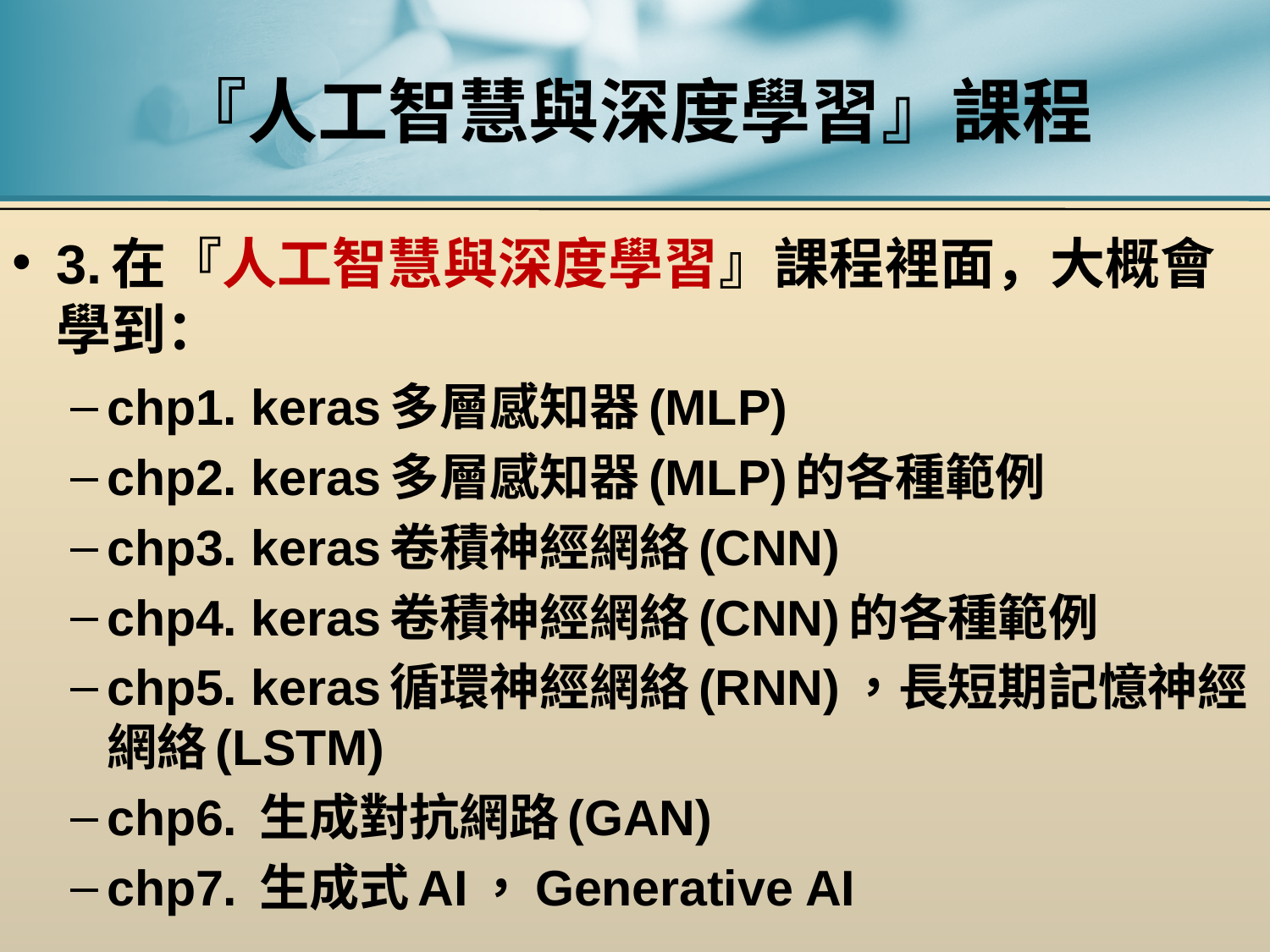

# 『人工智慧與深度學習』課程
3.在『人工智慧與深度學習』課程裡面，大概會學到：
chp1. keras多層感知器(MLP)
chp2. keras多層感知器(MLP)的各種範例
chp3. keras卷積神經網絡(CNN)
chp4. keras卷積神經網絡(CNN)的各種範例
chp5. keras循環神經網絡(RNN)，長短期記憶神經網絡(LSTM)
chp6. 生成對抗網路(GAN)
chp7. 生成式AI，Generative AI